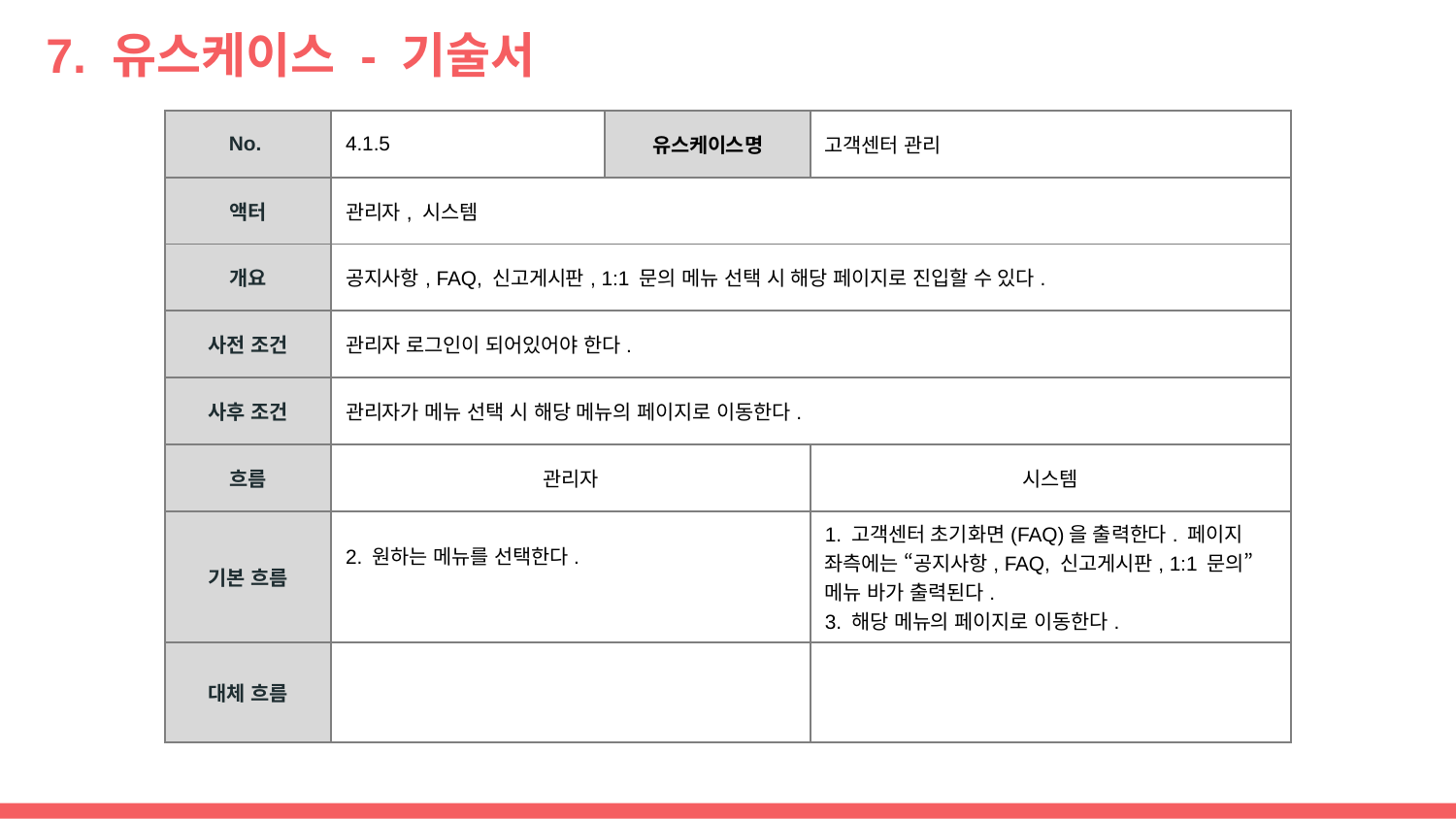

# 7. 유스케이스 - 기술서
| No. | 4.1.5 | 유스케이스명 | 고객센터 관리 |
| --- | --- | --- | --- |
| 액터 | 관리자, 시스템 |  |  |
| 개요 | 공지사항, FAQ, 신고게시판, 1:1 문의 메뉴 선택 시 해당 페이지로 진입할 수 있다. |  |  |
| 사전 조건 | 관리자 로그인이 되어있어야 한다. |  |  |
| 사후 조건 | 관리자가 메뉴 선택 시 해당 메뉴의 페이지로 이동한다. |  |  |
| 흐름 | 관리자 |  | 시스템 |
| 기본 흐름 | 2. 원하는 메뉴를 선택한다. |  | 1. 고객센터 초기화면(FAQ)을 출력한다. 페이지 좌측에는 “공지사항, FAQ, 신고게시판, 1:1 문의” 메뉴 바가 출력된다. 3. 해당 메뉴의 페이지로 이동한다. |
| 대체 흐름 |  |  |  |